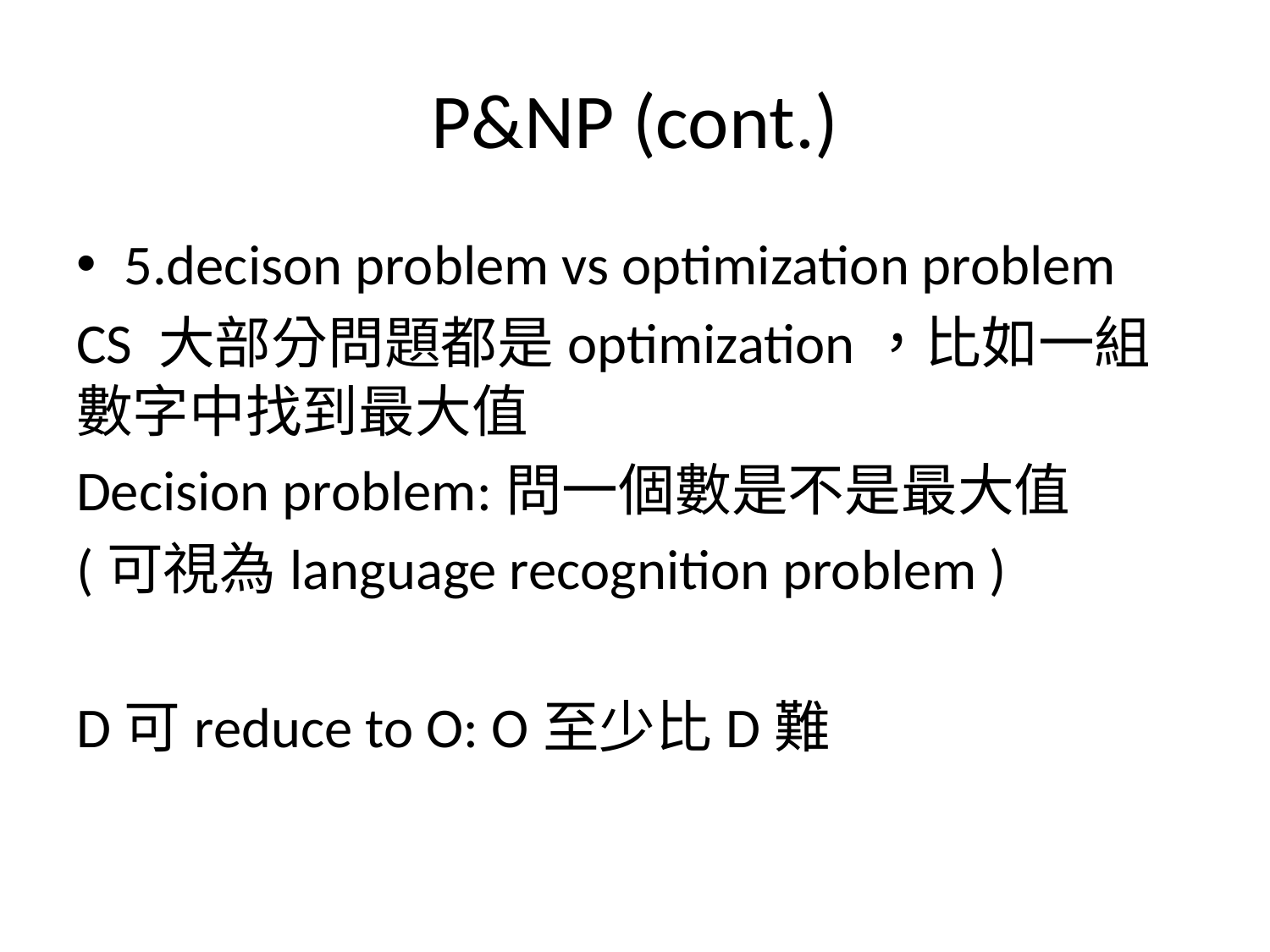

# P&NP (cont.)
5.decison problem vs optimization problem
CS 大部分問題都是optimization，比如一組數字中找到最大值
Decision problem:問一個數是不是最大值
(可視為language recognition problem )

D可reduce to O: O至少比D難